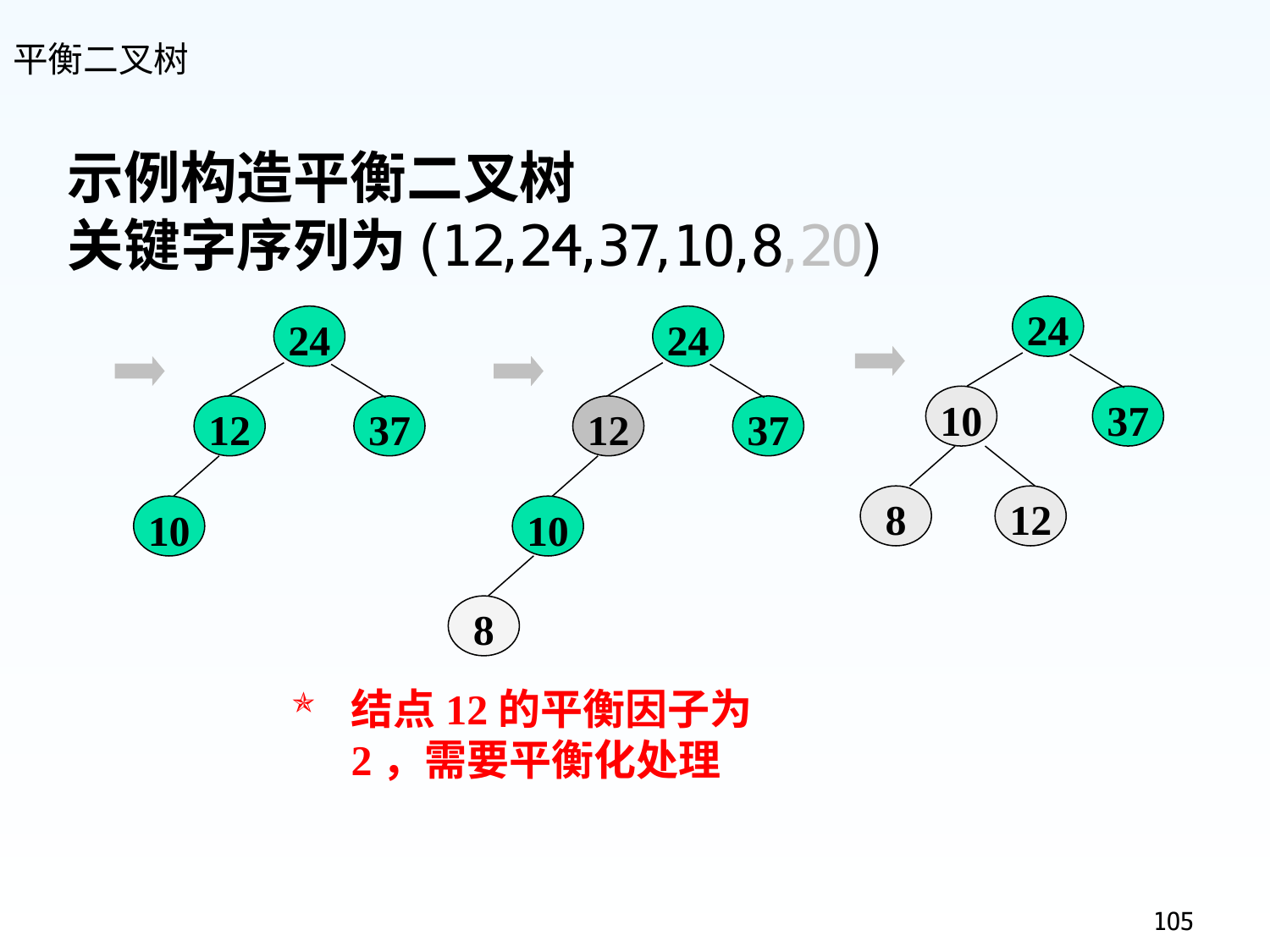

平衡二叉树
示例构造平衡二叉树
关键字序列为(12,24,37,10,8,20)
24

10
37

8
12
24
24

12
37
12
37

10
10

8
结点12的平衡因子为2，需要平衡化处理
105